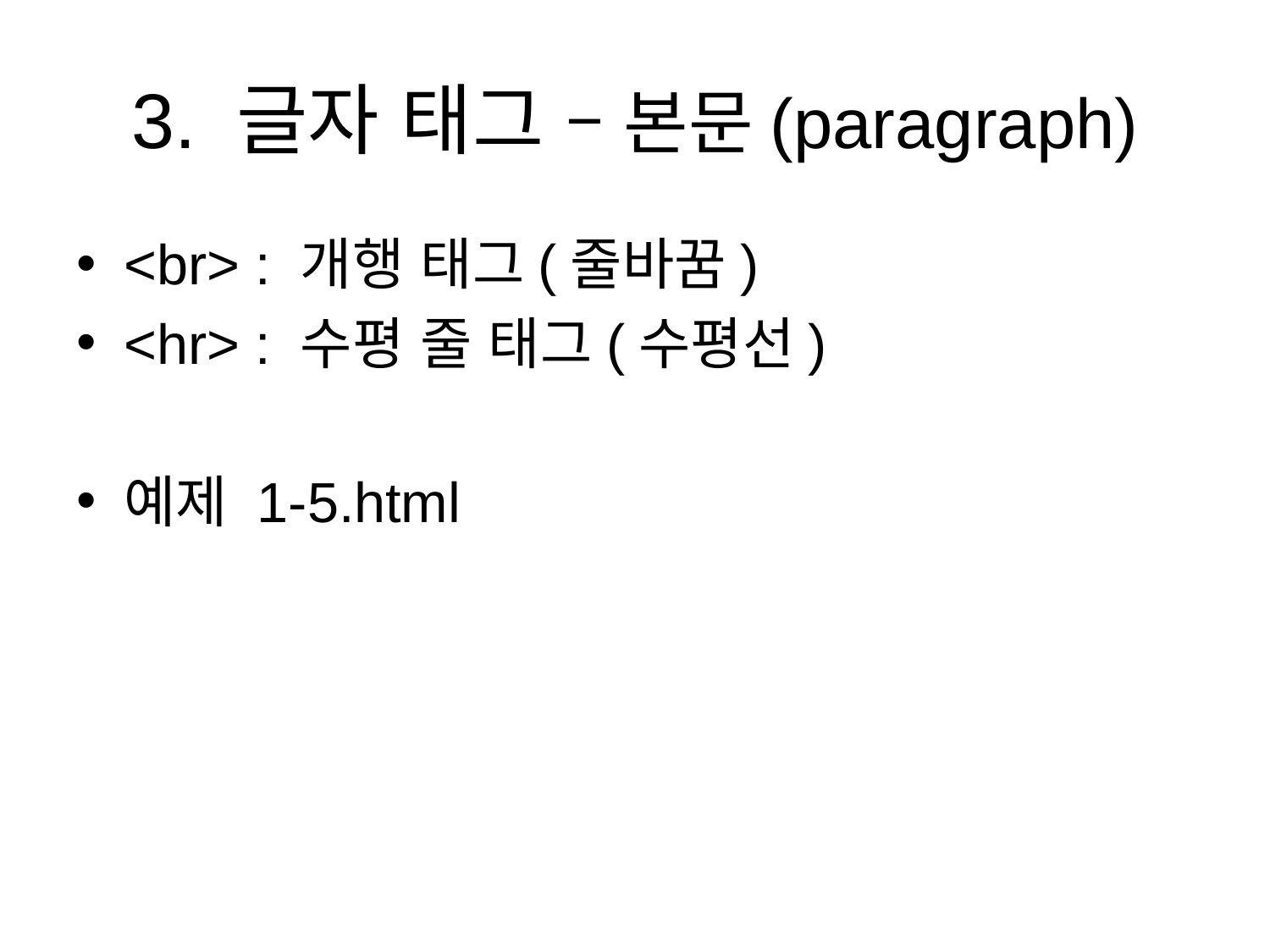

# 3. 글자 태그 – 본문(paragraph)
<br> : 개행 태그(줄바꿈)
<hr> : 수평 줄 태그(수평선)

예제 1-5.html